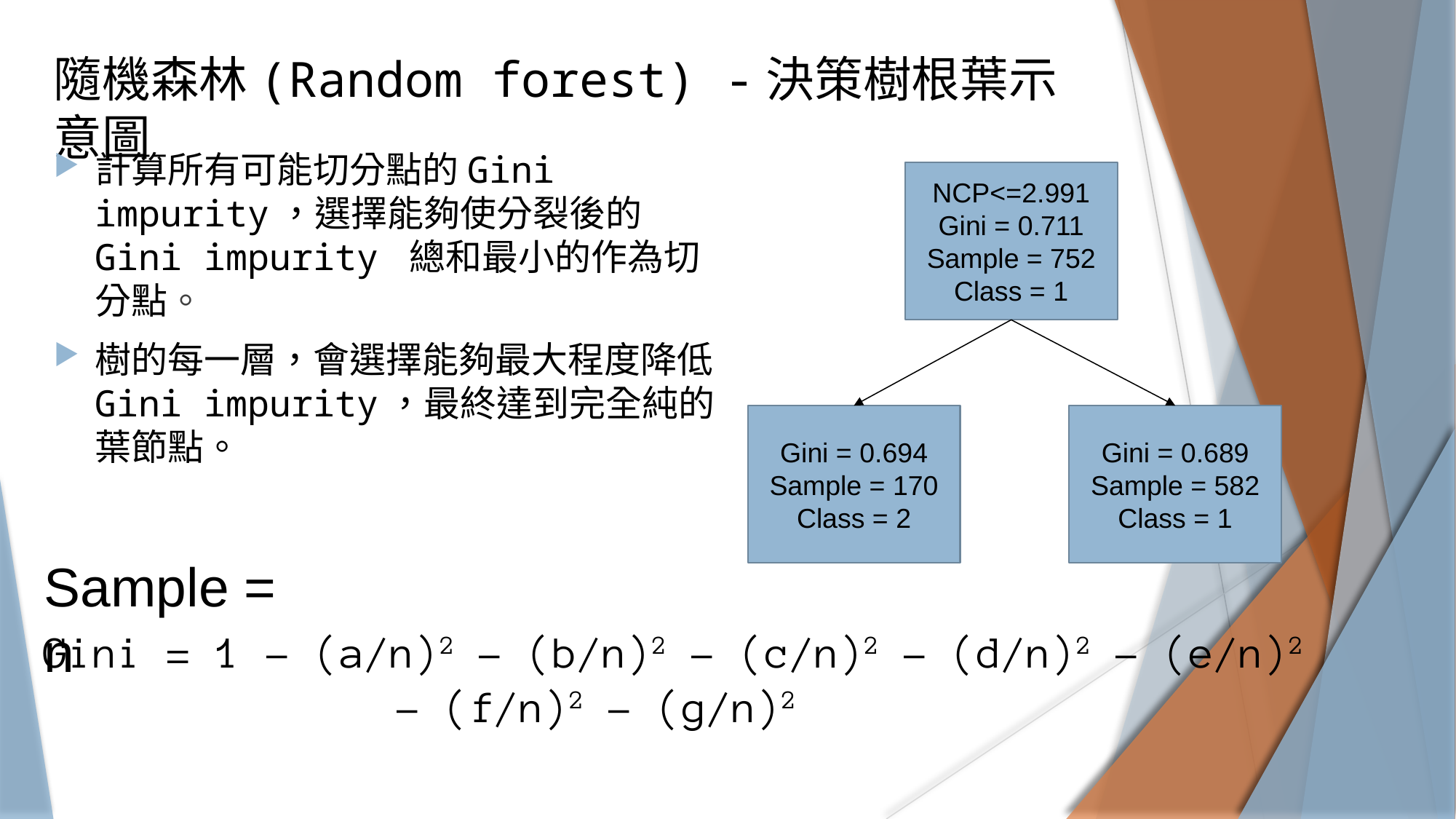

# 隨機森林(Random forest) -決策樹根葉示意圖
計算所有可能切分點的Gini impurity，選擇能夠使分裂後的 Gini impurity 總和最小的作為切分點。
樹的每一層，會選擇能夠最大程度降低 Gini impurity，最終達到完全純的葉節點。
NCP<=2.991
Gini = 0.711
Sample = 752
Class = 1
Gini = 0.694
Sample = 170
Class = 2
Gini = 0.689
Sample = 582
Class = 1
Sample = n
Gini = 1 - (a/n)2 - (b/n)2 - (c/n)2 - (d/n)2 - (e/n)2
			 - (f/n)2 - (g/n)2